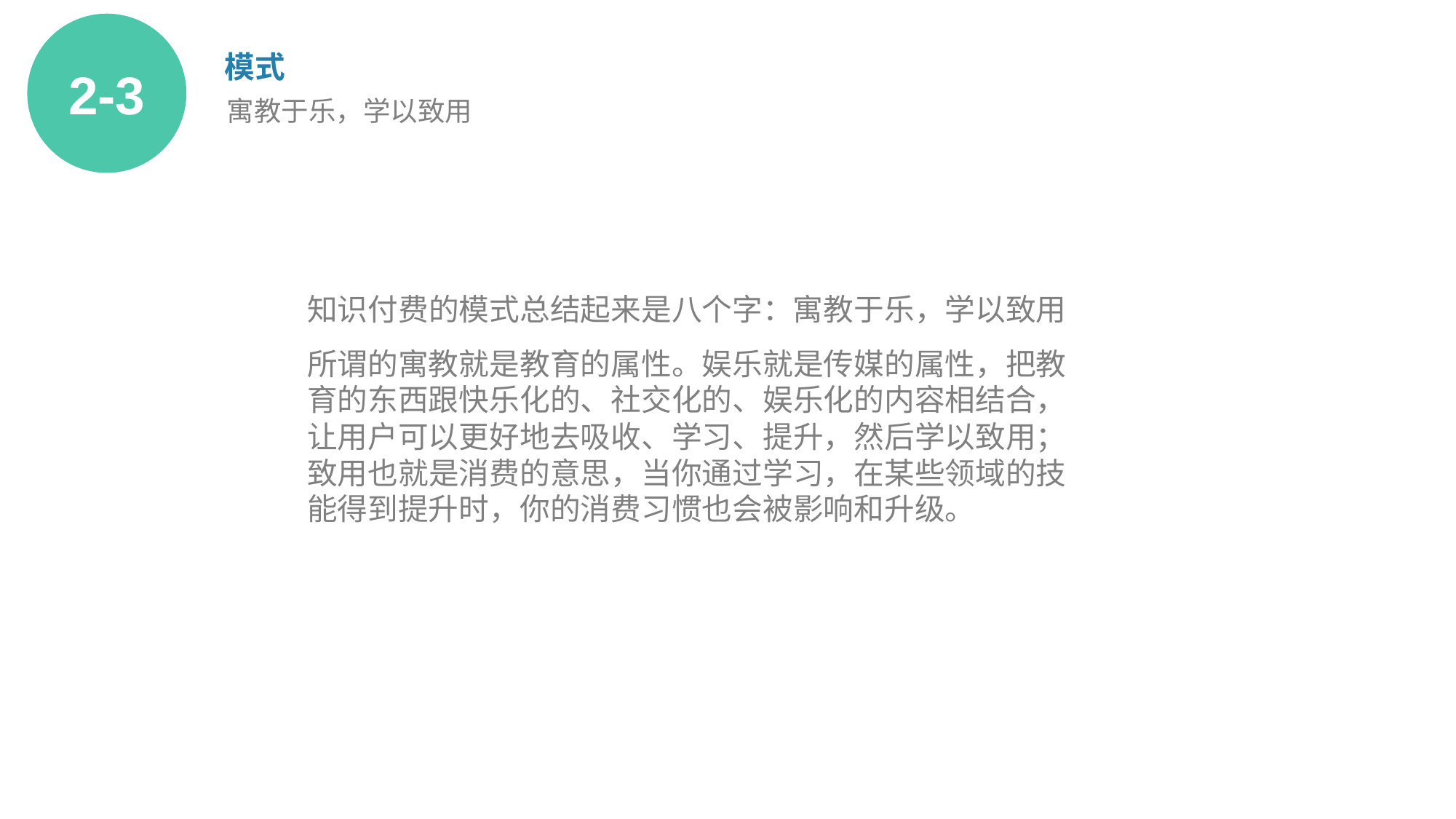

2-3
模式
寓教于乐，学以致用
知识付费的模式总结起来是八个字：寓教于乐，学以致用
所谓的寓教就是教育的属性。娱乐就是传媒的属性，把教育的东西跟快乐化的、社交化的、娱乐化的内容相结合，让用户可以更好地去吸收、学习、提升，然后学以致用；致用也就是消费的意思，当你通过学习，在某些领域的技能得到提升时，你的消费习惯也会被影响和升级。